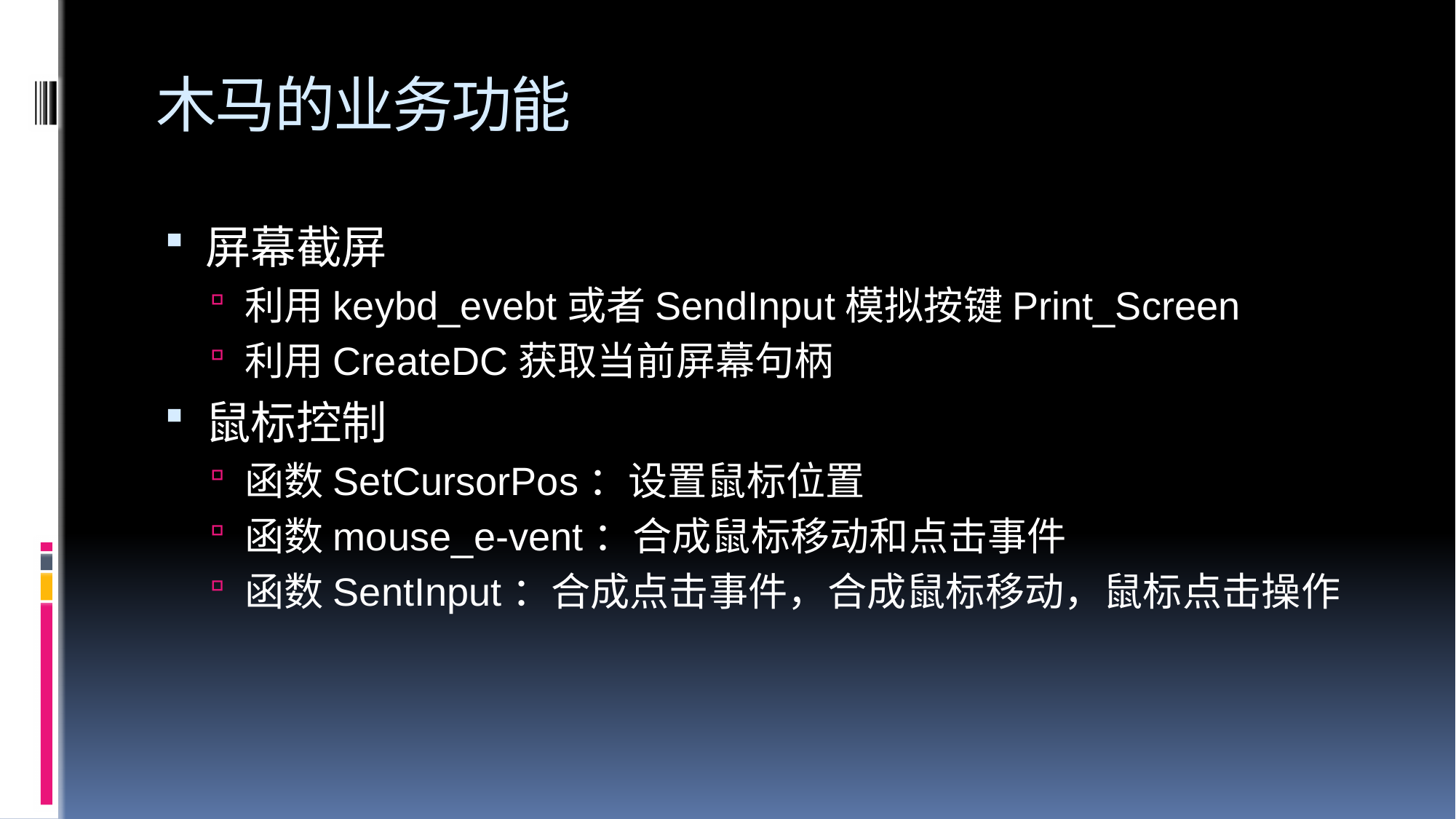

# 木马的业务功能
屏幕截屏
利用keybd_evebt或者SendInput模拟按键Print_Screen
利用CreateDC获取当前屏幕句柄
鼠标控制
函数SetCursorPos：设置鼠标位置
函数mouse_e-vent：合成鼠标移动和点击事件
函数SentInput：合成点击事件，合成鼠标移动，鼠标点击操作